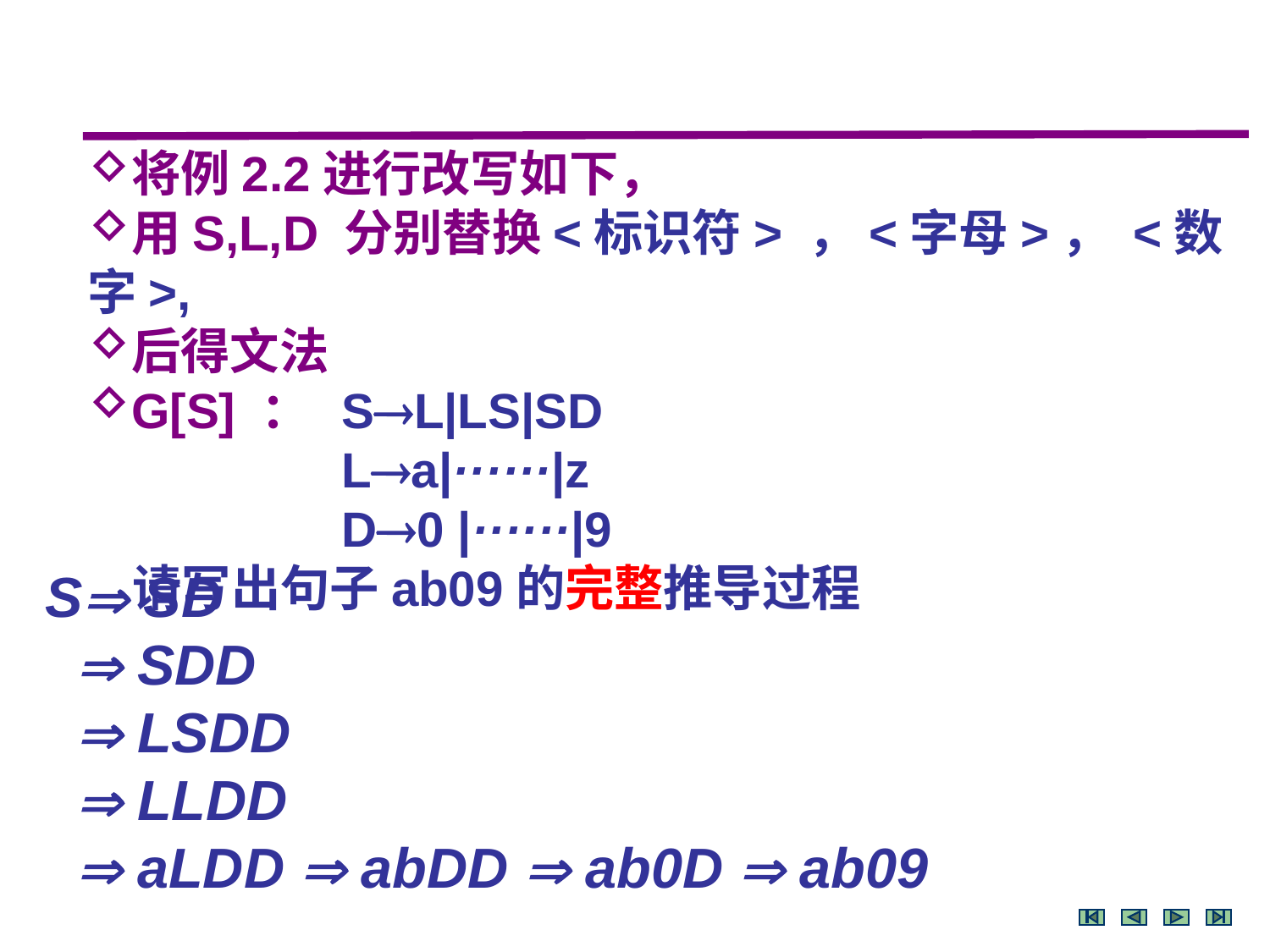

将例2.2进行改写如下，
用S,L,D 分别替换<标识符> ，<字母>， <数字>,
后得文法
G[S] ：	S→L|LS|SD
   		L→a|······|z
		D→0 |······|9
   请写出句子ab09的完整推导过程
S⇒ SD
  ⇒ SDD
  ⇒ LSDD
  ⇒ LLDD
  ⇒ aLDD ⇒ abDD ⇒ ab0D ⇒ ab09